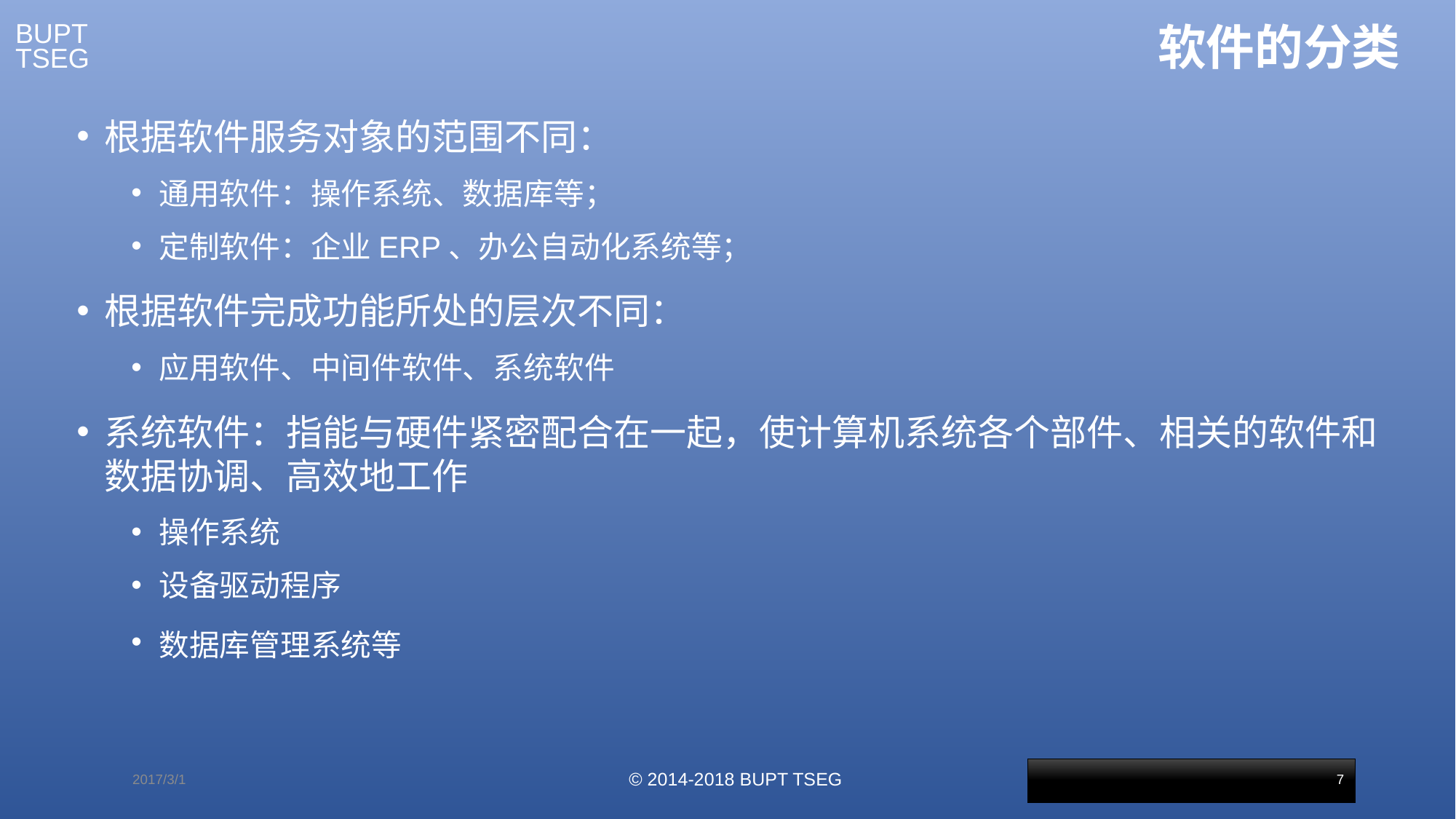

# 软件的分类
根据软件服务对象的范围不同：
通用软件：操作系统、数据库等；
定制软件：企业ERP、办公自动化系统等；
根据软件完成功能所处的层次不同：
应用软件、中间件软件、系统软件
系统软件：指能与硬件紧密配合在一起，使计算机系统各个部件、相关的软件和数据协调、高效地工作
操作系统
设备驱动程序
数据库管理系统等

2017/3/1
© 2014-2018 BUPT TSEG
7